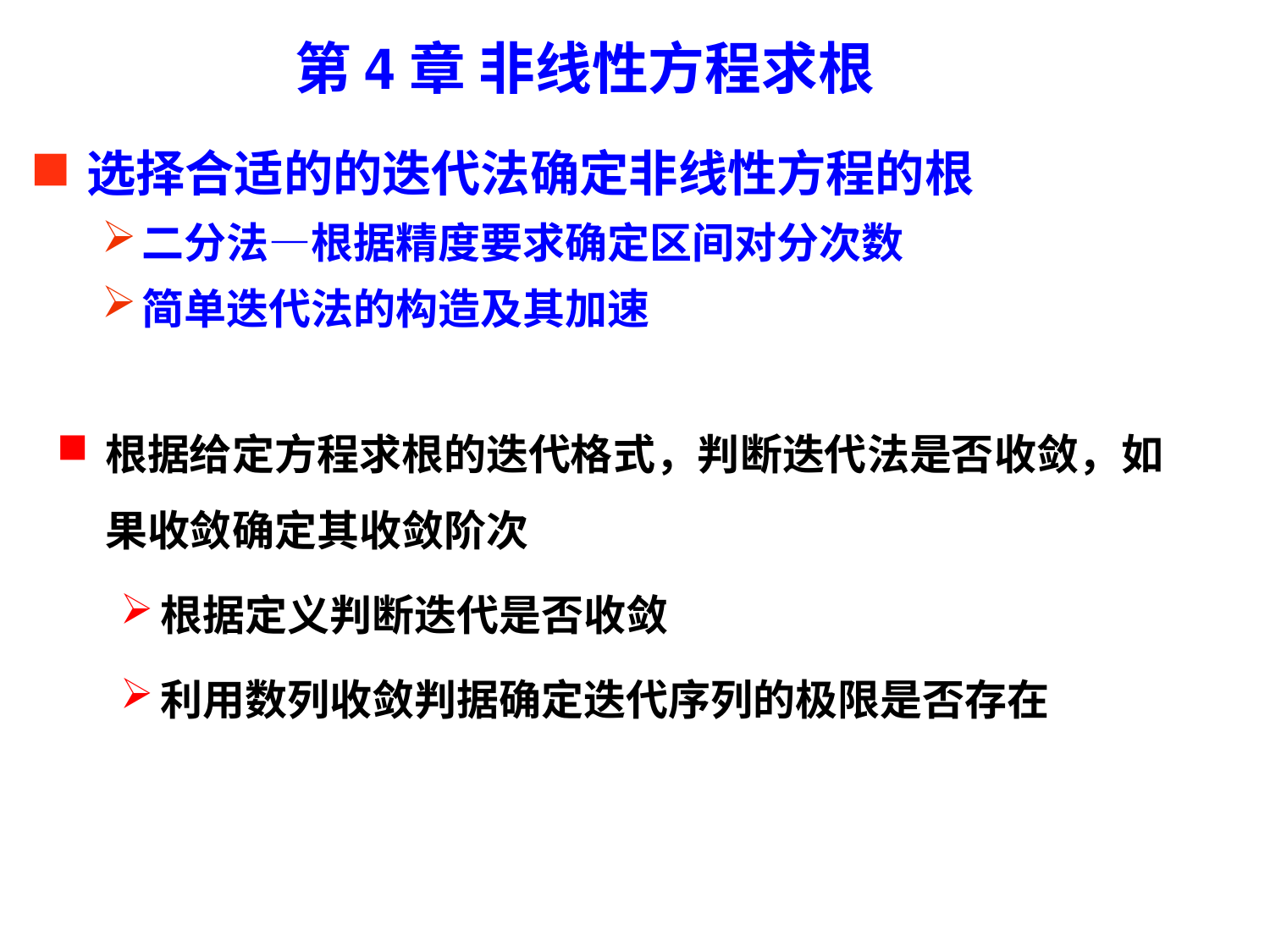

# 第4章 非线性方程求根
选择合适的的迭代法确定非线性方程的根
二分法—根据精度要求确定区间对分次数
简单迭代法的构造及其加速

根据给定方程求根的迭代格式，判断迭代法是否收敛，如果收敛确定其收敛阶次
根据定义判断迭代是否收敛
利用数列收敛判据确定迭代序列的极限是否存在